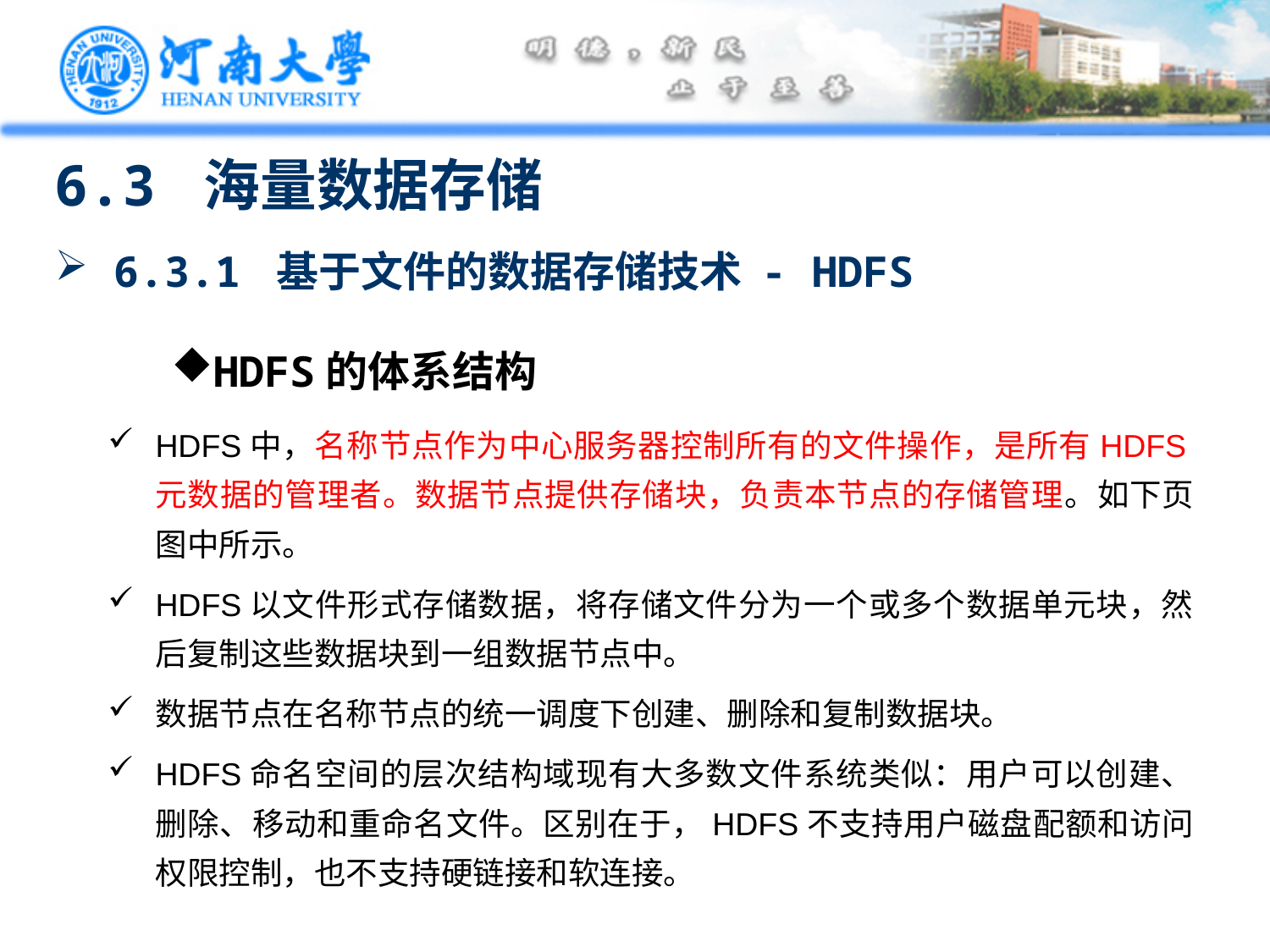

6.3 海量数据存储
 6.3.1 基于文件的数据存储技术 - HDFS
HDFS的体系结构
HDFS中，名称节点作为中心服务器控制所有的文件操作，是所有HDFS元数据的管理者。数据节点提供存储块，负责本节点的存储管理。如下页图中所示。
HDFS以文件形式存储数据，将存储文件分为一个或多个数据单元块，然后复制这些数据块到一组数据节点中。
数据节点在名称节点的统一调度下创建、删除和复制数据块。
HDFS命名空间的层次结构域现有大多数文件系统类似：用户可以创建、删除、移动和重命名文件。区别在于，HDFS不支持用户磁盘配额和访问权限控制，也不支持硬链接和软连接。